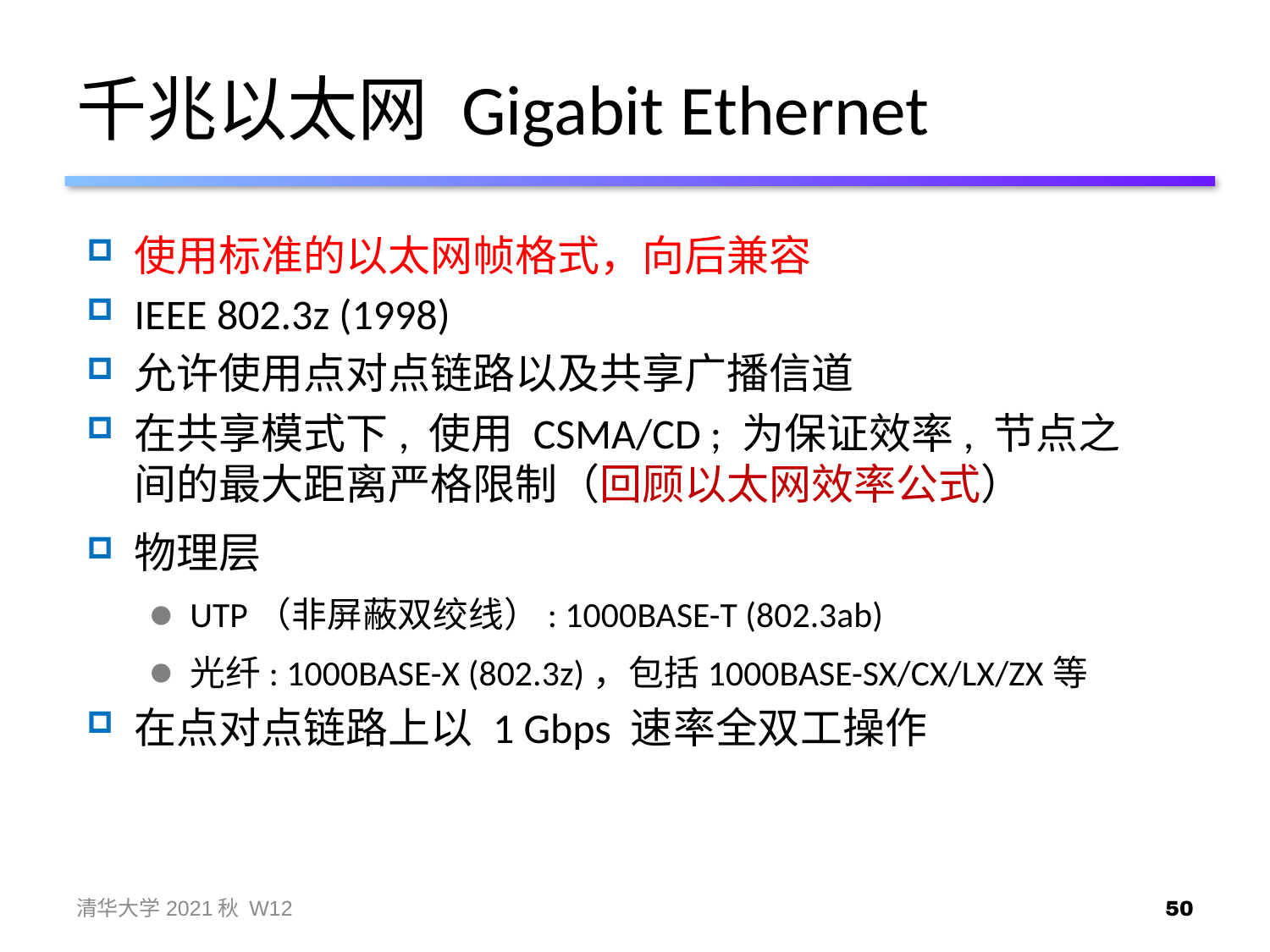

# 千兆以太网 Gigabit Ethernet
使用标准的以太网帧格式，向后兼容
IEEE 802.3z (1998)
允许使用点对点链路以及共享广播信道
在共享模式下, 使用 CSMA/CD ; 为保证效率, 节点之间的最大距离严格限制（回顾以太网效率公式）
物理层
UTP（非屏蔽双绞线）: 1000BASE-T (802.3ab)
光纤: 1000BASE-X (802.3z)，包括1000BASE-SX/CX/LX/ZX等
在点对点链路上以 1 Gbps 速率全双工操作
清华大学2021秋 W12
50